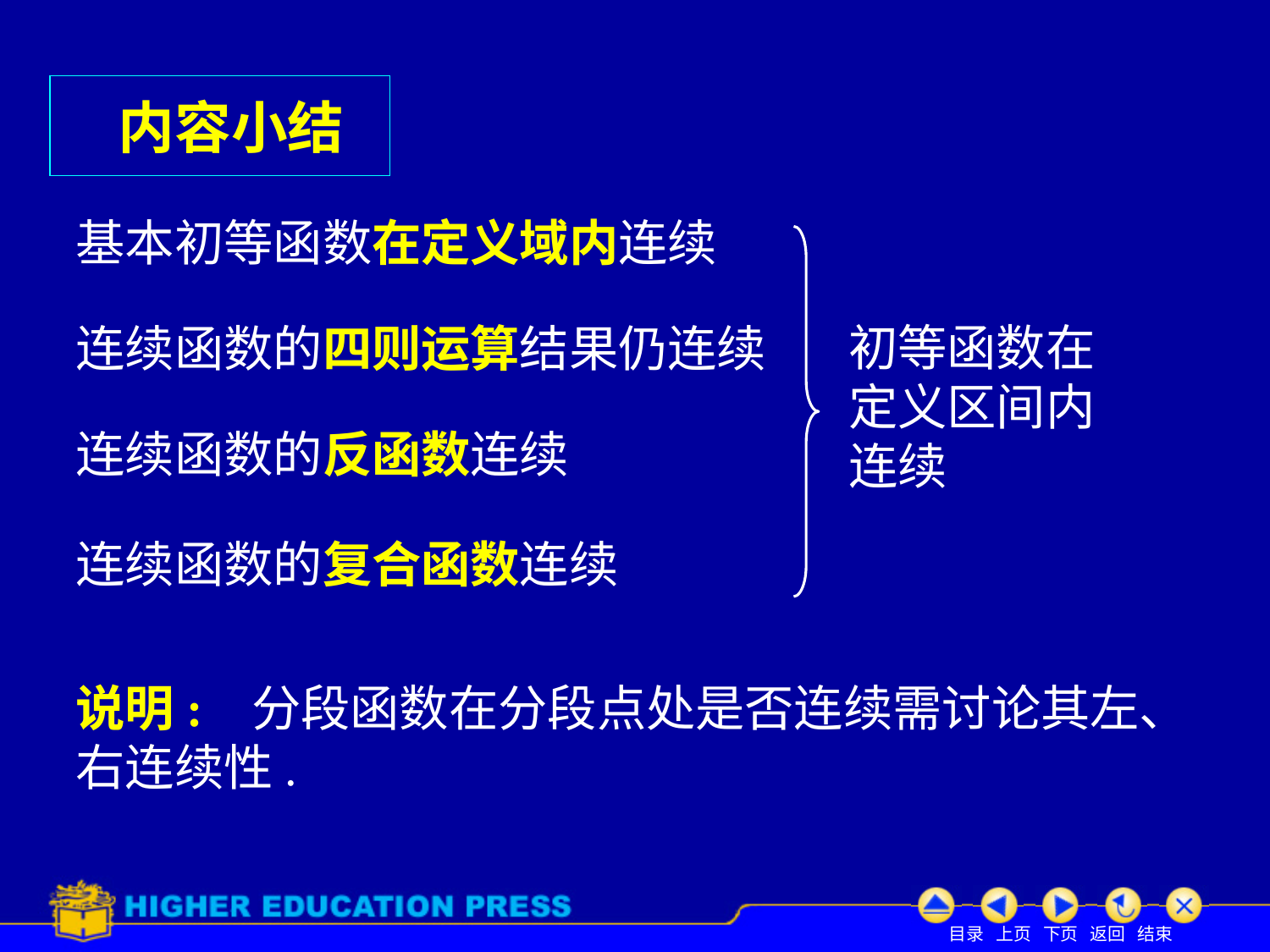

# 内容小结
基本初等函数在定义域内连续

初等函数在定义区间内连续
连续函数的四则运算结果仍连续
连续函数的反函数连续
连续函数的复合函数连续
说明:   分段函数在分段点处是否连续需讨论其左、右连续性.